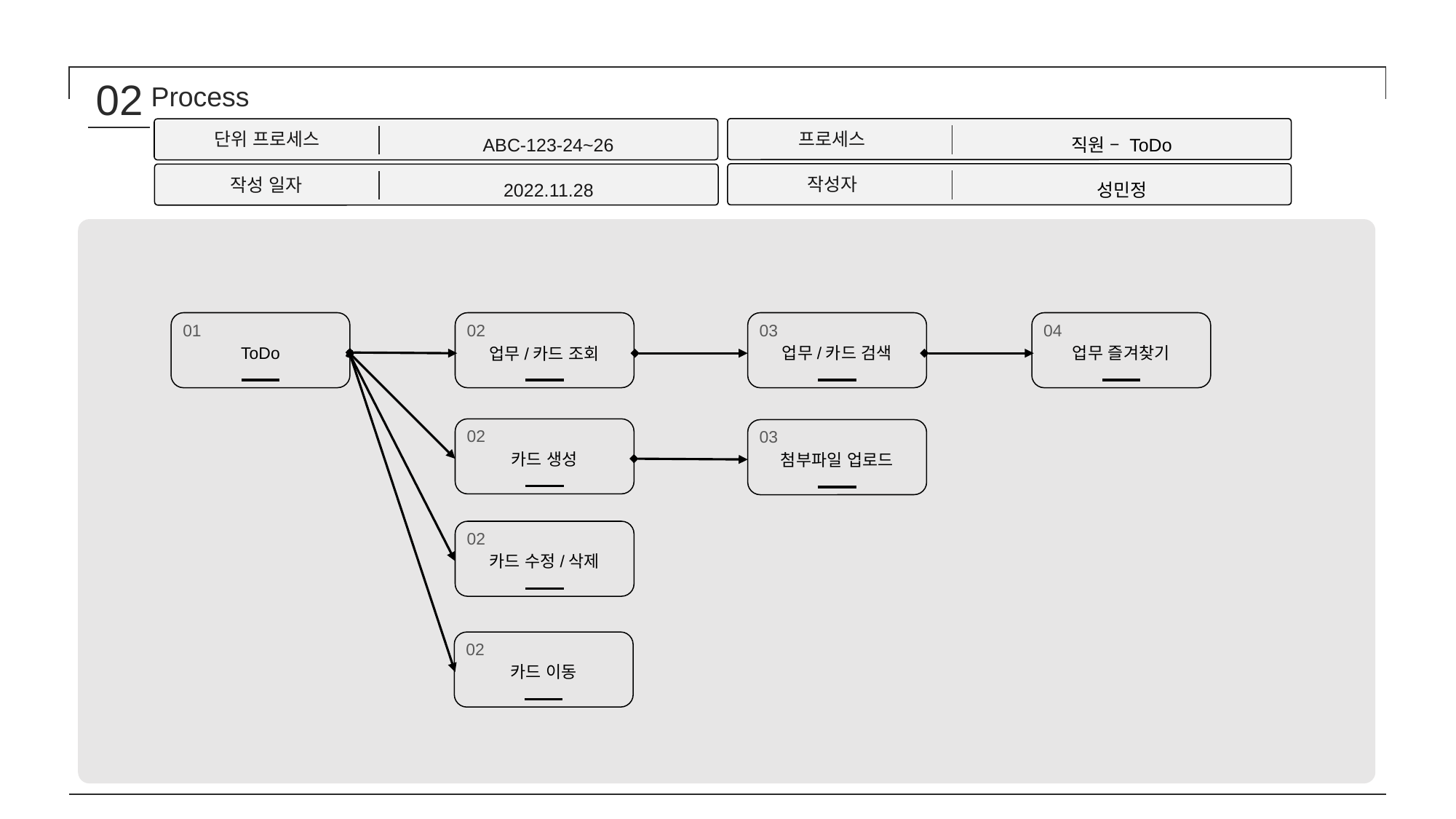

02
Process

프로세스
직원 – ToDo

단위 프로세스
ABC-123-24~26

작성자
성민정

작성 일자
2022.11.28

01
ToDo

02
업무/카드 조회

03
업무/카드 검색

04
업무 즐겨찾기

02
카드 생성

03
첨부파일 업로드

02
카드 수정/삭제

02
카드 이동